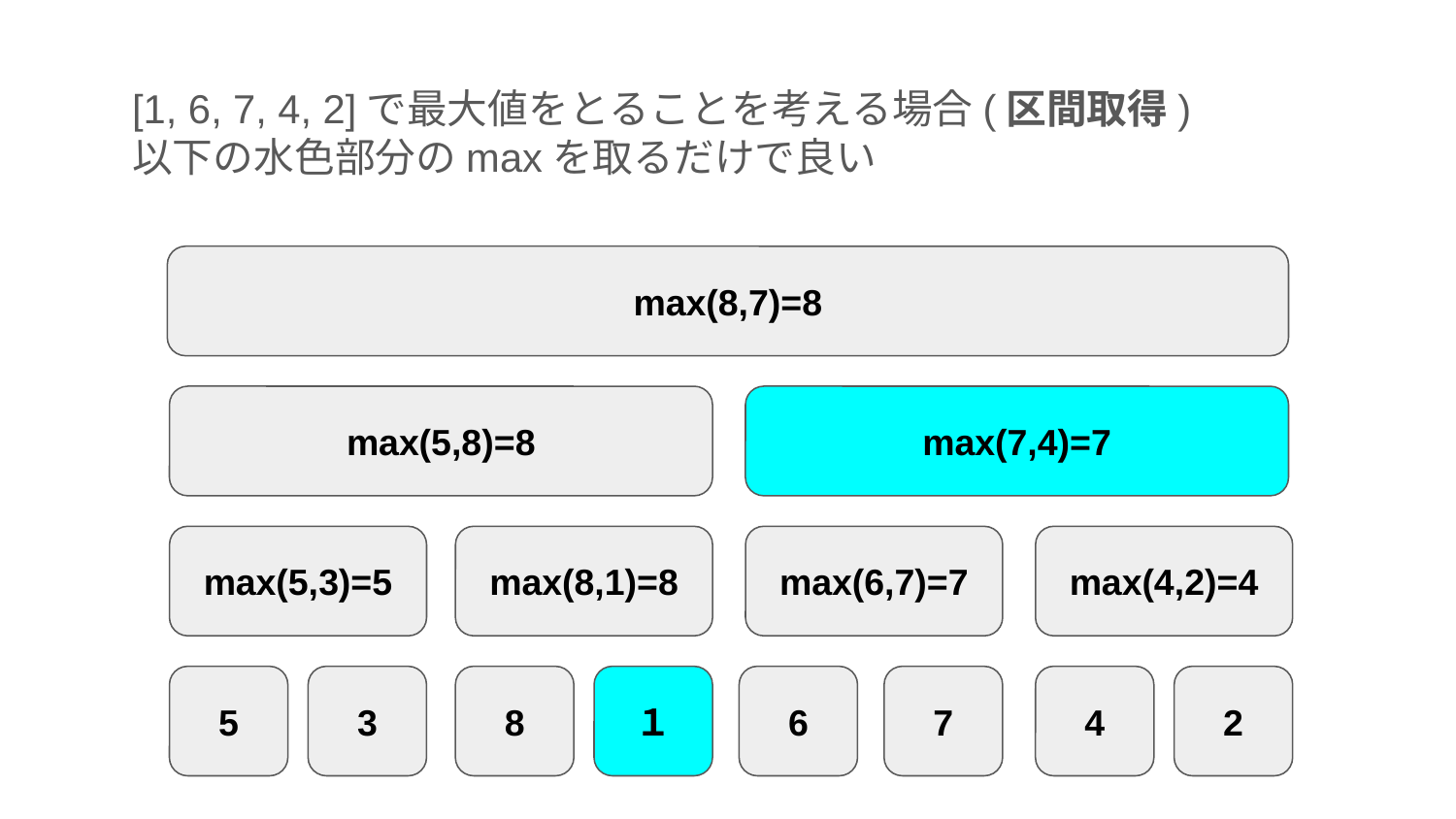

[1, 6, 7, 4, 2]で最大値をとることを考える場合(区間取得)
以下の水色部分のmaxを取るだけで良い
max(8,7)=8
max(5,8)=8
max(7,4)=7
max(5,3)=5
max(8,1)=8
max(6,7)=7
max(4,2)=4
5
3
8
１
6
7
4
2